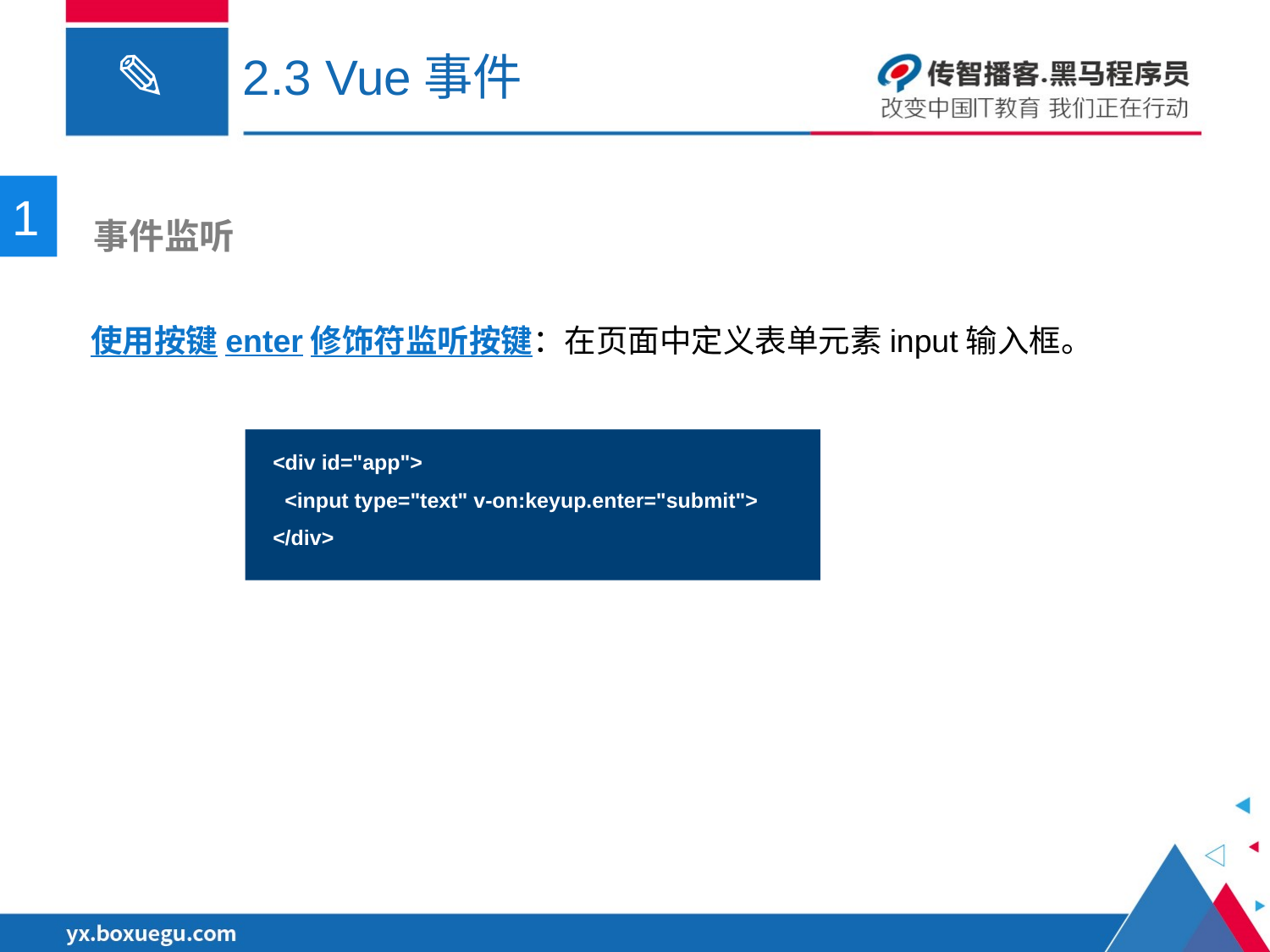

# 2.3 Vue事件

1
  事件监听
使用按键enter修饰符监听按键：在页面中定义表单元素input输入框。

<div id="app">
  <input type="text" v-on:keyup.enter="submit">
</div>